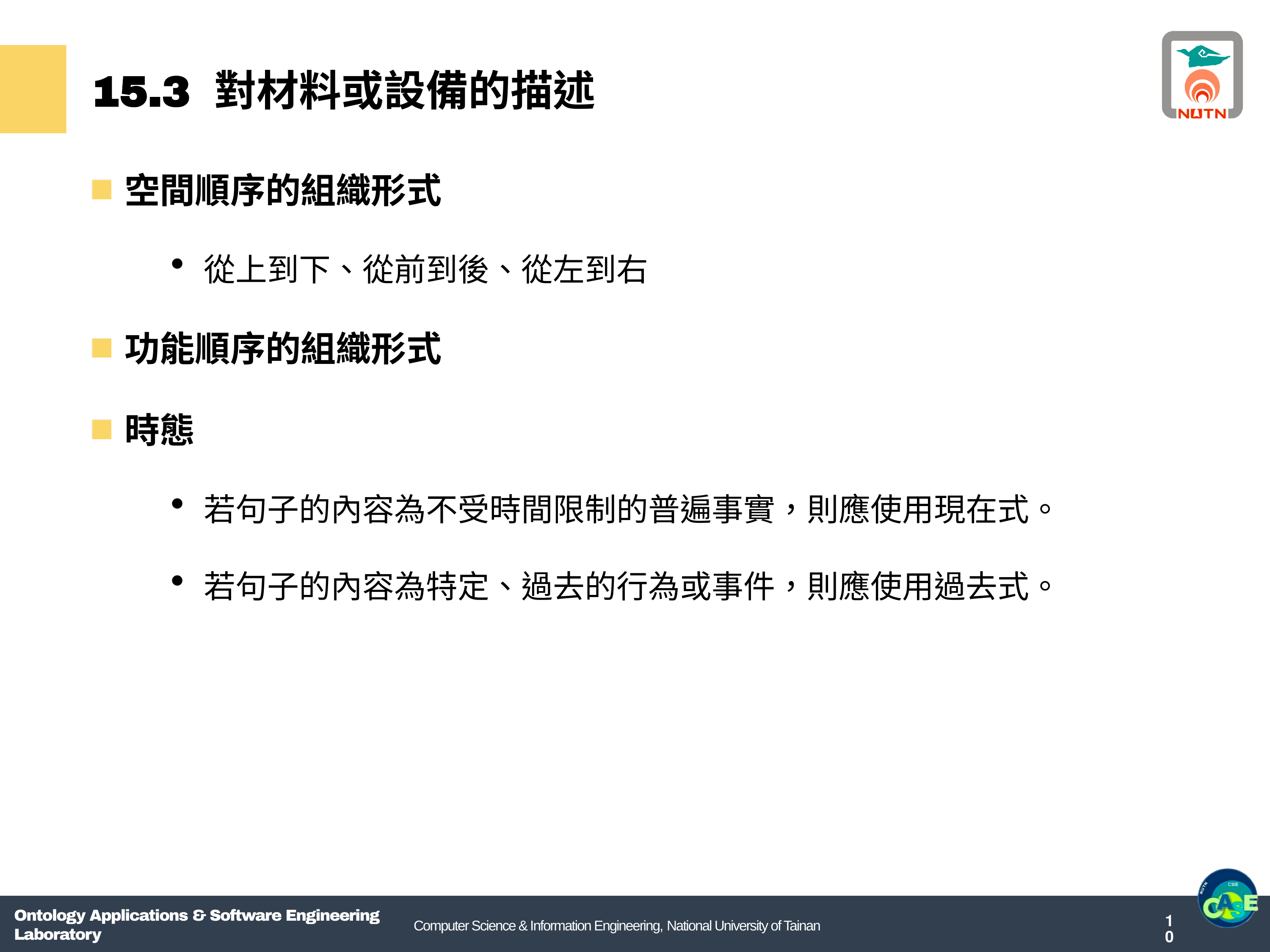

# 15.3 對材料或設備的描述
空間順序的組織形式
從上到下、從前到後、從左到右
功能順序的組織形式
時態
若句子的內容為不受時間限制的普遍事實，則應使用現在式。
若句子的內容為特定、過去的行為或事件，則應使用過去式。

10